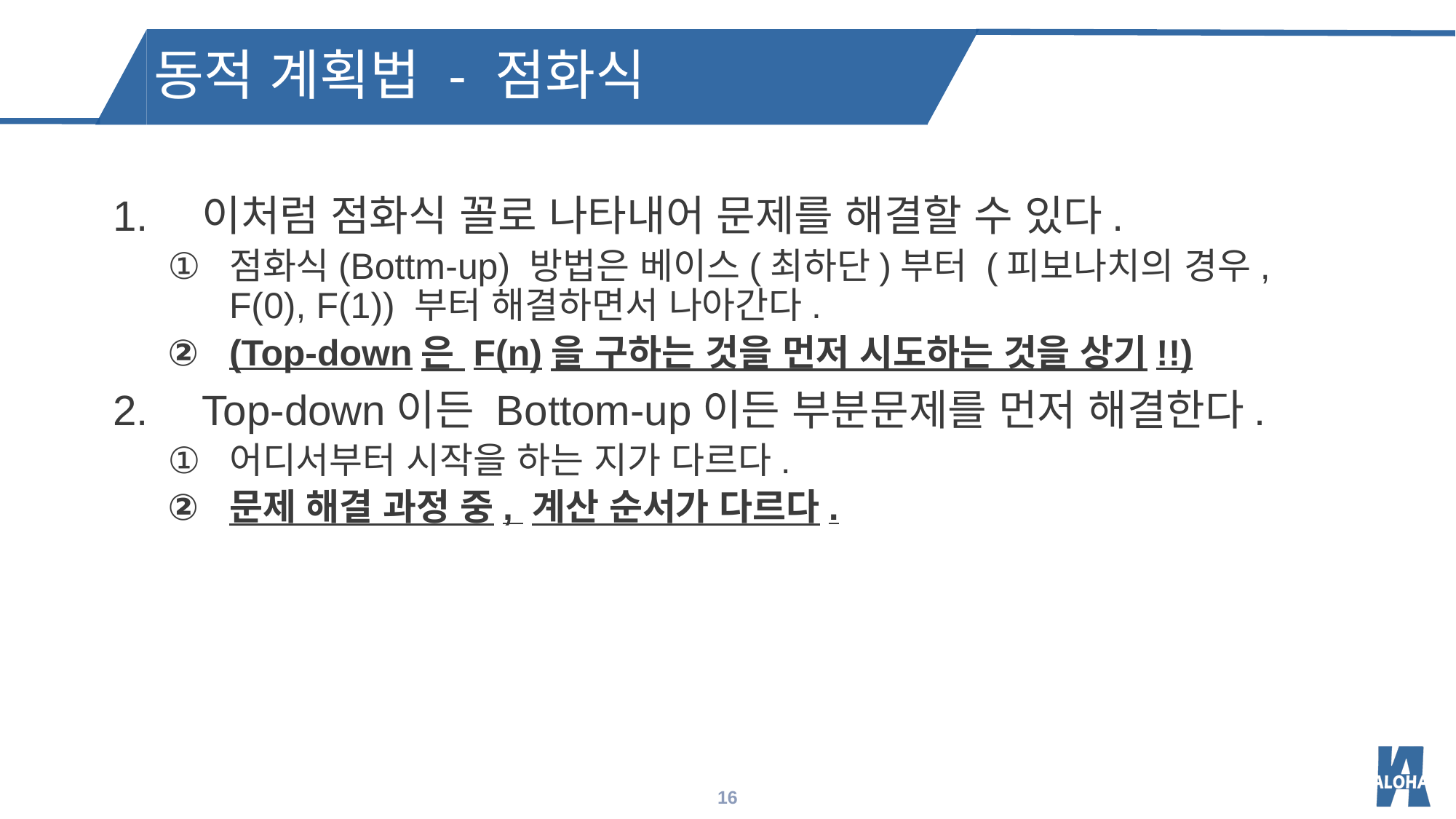

동적 계획법 - 점화식
이처럼 점화식 꼴로 나타내어 문제를 해결할 수 있다.
점화식(Bottm-up) 방법은 베이스(최하단)부터 (피보나치의 경우, F(0), F(1)) 부터 해결하면서 나아간다.
(Top-down은 F(n)을 구하는 것을 먼저 시도하는 것을 상기!!)
Top-down이든 Bottom-up이든 부분문제를 먼저 해결한다.
어디서부터 시작을 하는 지가 다르다.
문제 해결 과정 중, 계산 순서가 다르다.
16